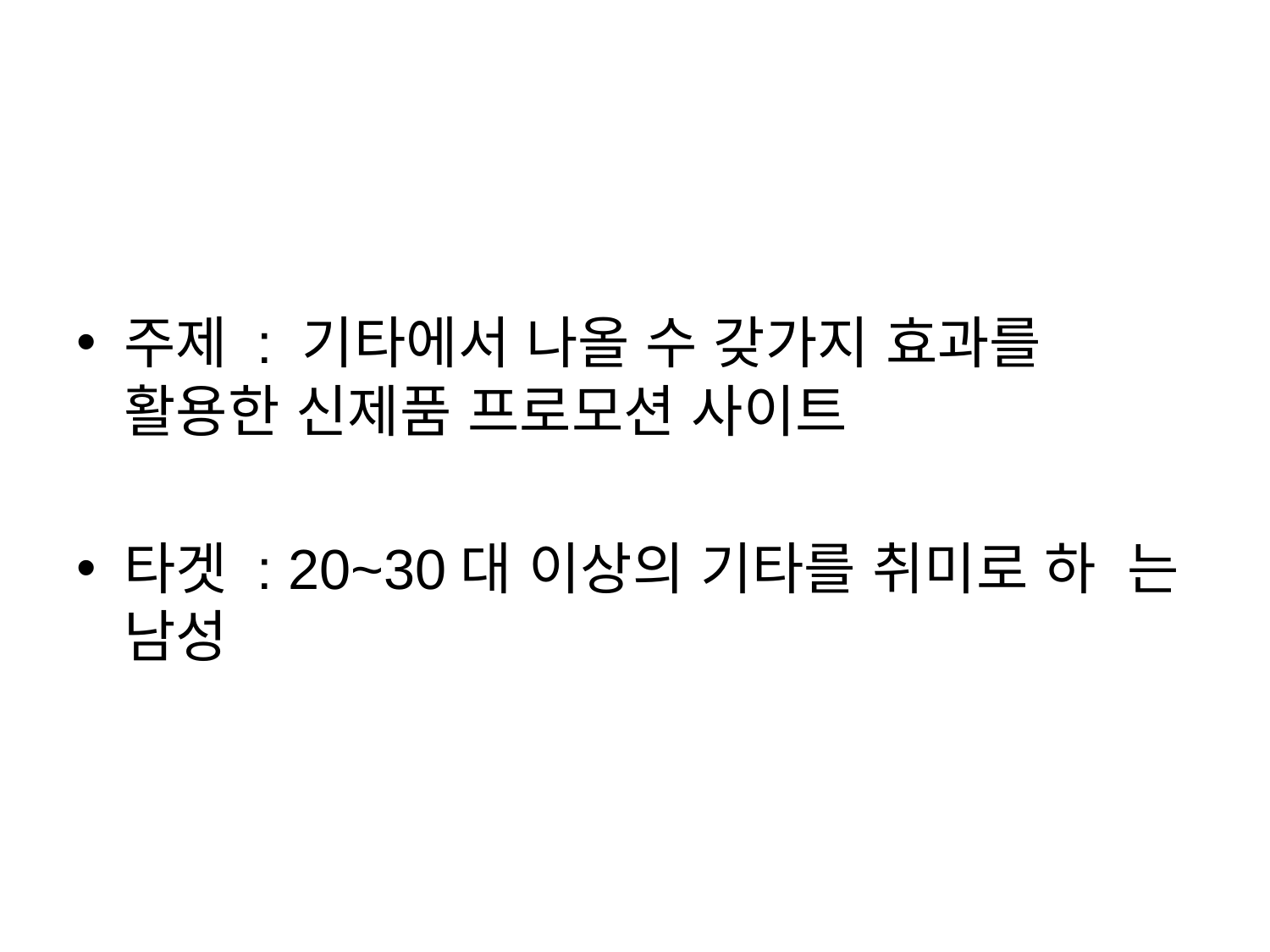

#

주제 : 기타에서 나올 수 갖가지 효과를 활용한 신제품 프로모션 사이트

타겟 : 20~30대 이상의 기타를 취미로 하  는 남성